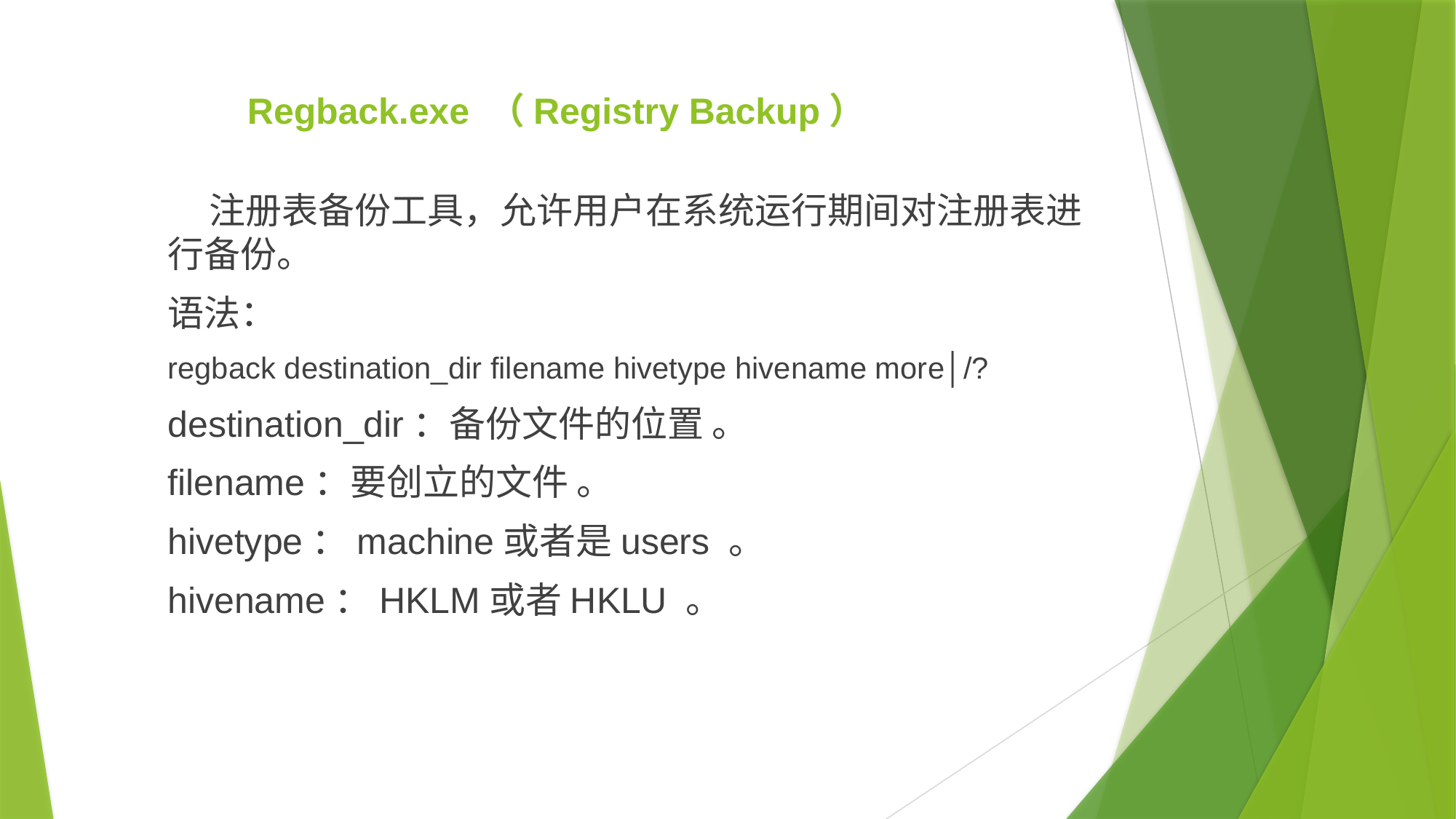

# Regback.exe （Registry Backup）
    注册表备份工具，允许用户在系统运行期间对注册表进行备份。
语法：
regback destination_dir filename hivetype hivename more│/?
destination_dir：备份文件的位置 。
filename：要创立的文件 。
hivetype：machine或者是users 。
hivename：HKLM或者HKLU 。